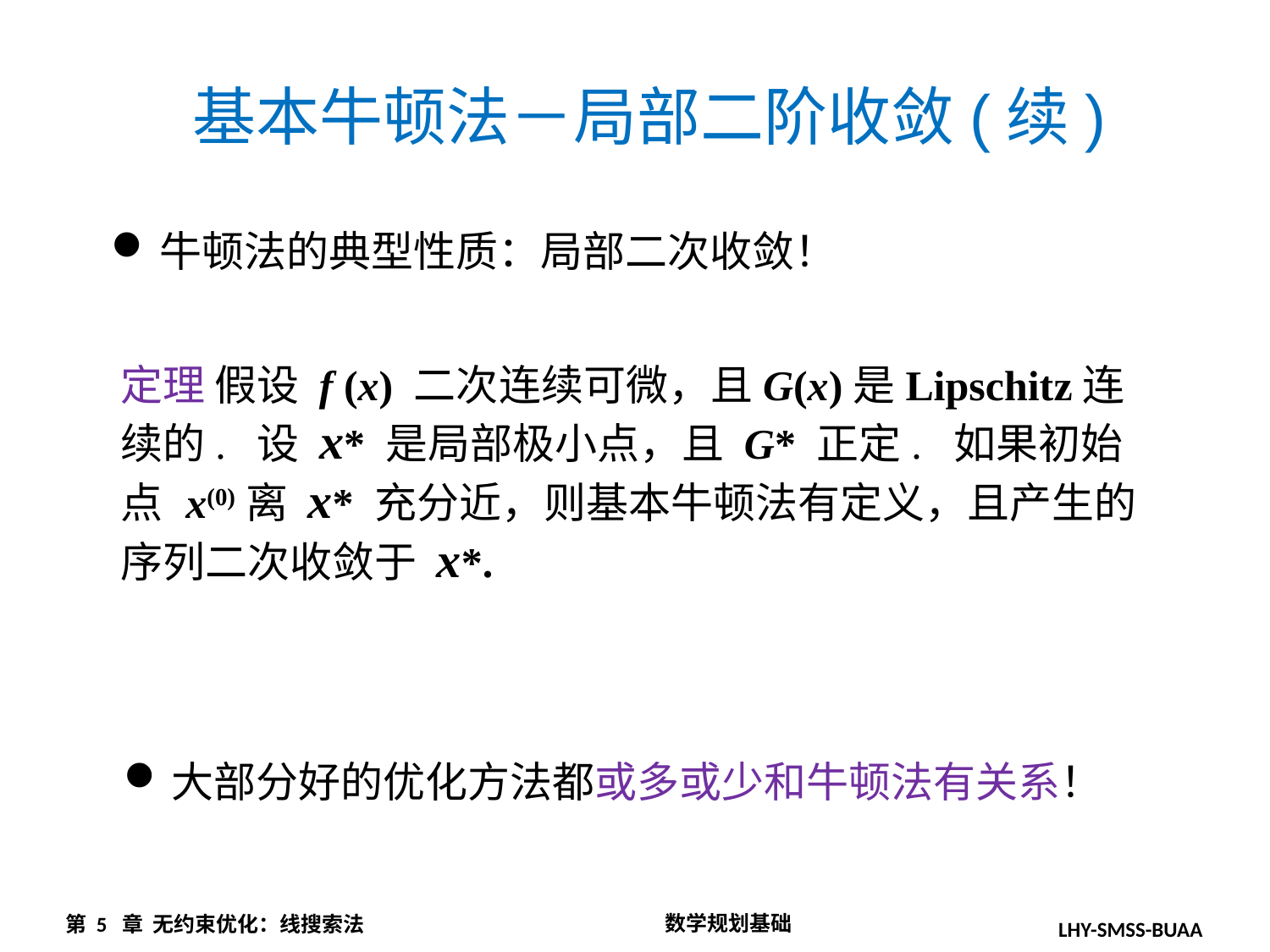

基本牛顿法－局部二阶收敛(续)
牛顿法的典型性质：局部二次收敛！
定理 假设 f (x) 二次连续可微，且G(x)是Lipschitz连续的.  设 x* 是局部极小点，且 G* 正定.  如果初始点 x(0)离 x* 充分近，则基本牛顿法有定义，且产生的序列二次收敛于 x*.
大部分好的优化方法都或多或少和牛顿法有关系！